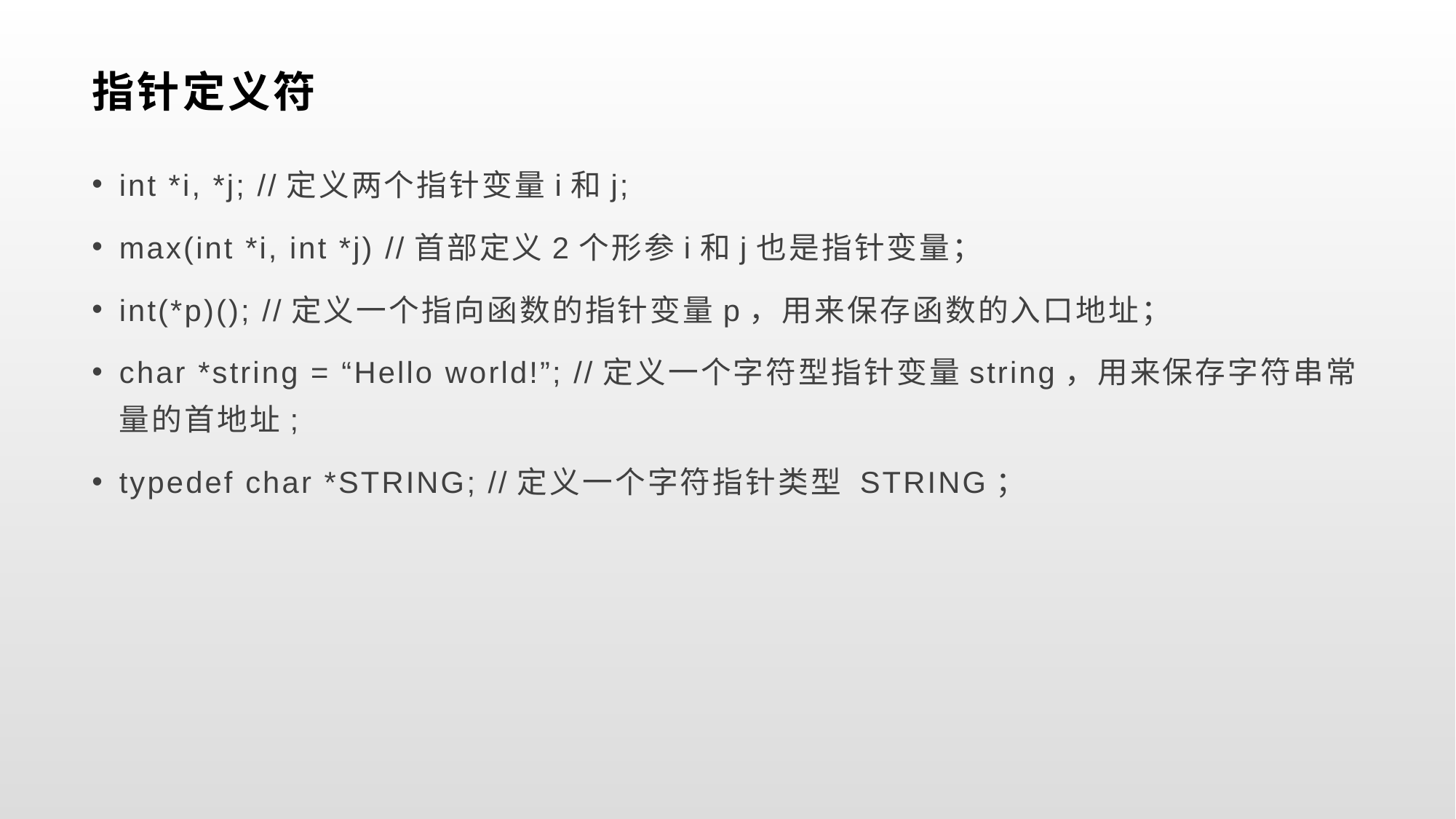

# 指针定义符
int *i, *j; //定义两个指针变量i和j;
max(int *i, int *j) //首部定义2个形参i和j也是指针变量；
int(*p)(); //定义一个指向函数的指针变量p，用来保存函数的入口地址；
char *string = “Hello world!”; //定义一个字符型指针变量string，用来保存字符串常量的首地址;
typedef char *STRING; //定义一个字符指针类型 STRING；